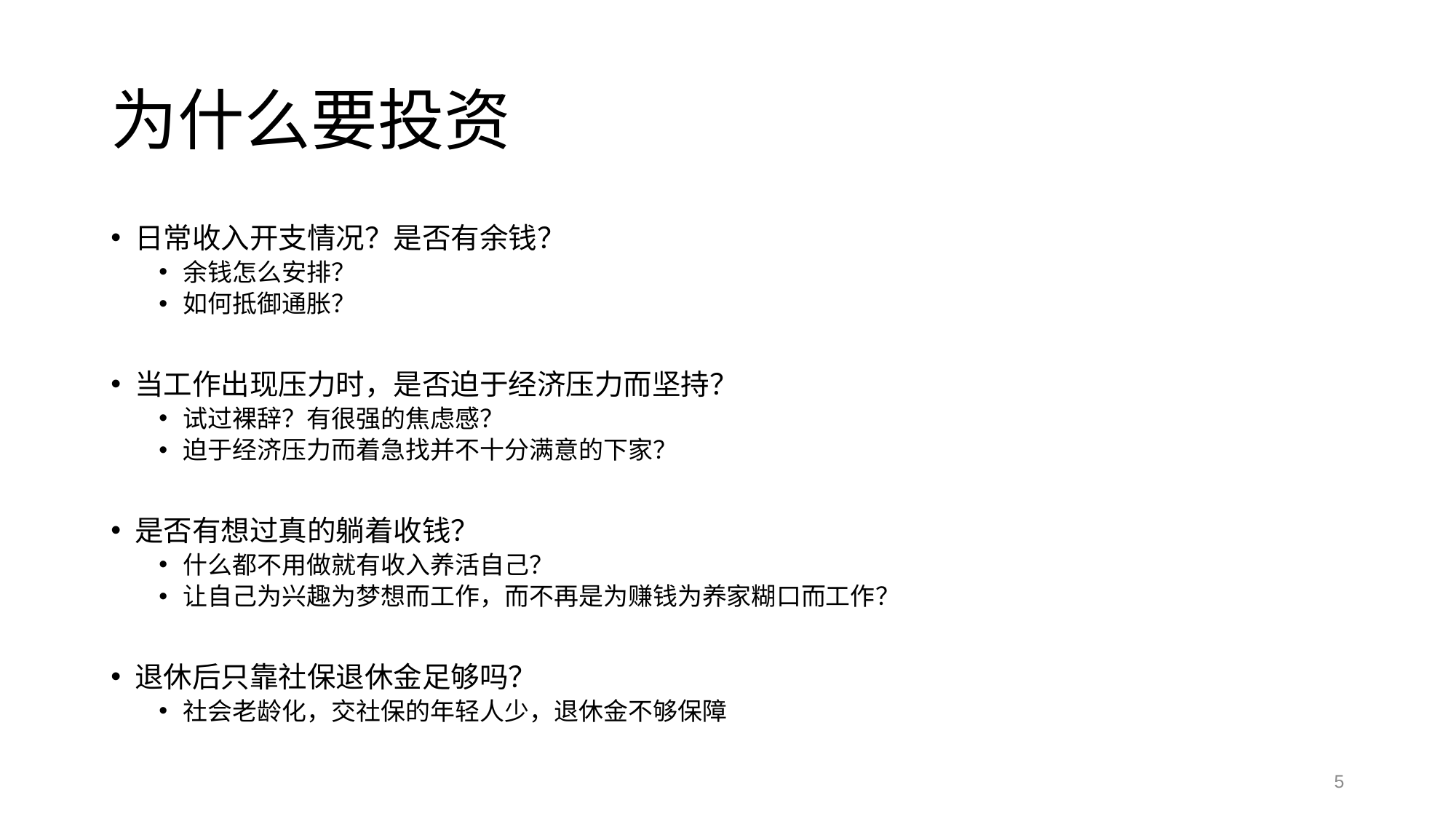

# 为什么要投资
日常收入开支情况？是否有余钱？
余钱怎么安排？
如何抵御通胀？

当工作出现压力时，是否迫于经济压力而坚持？
试过裸辞？有很强的焦虑感？
迫于经济压力而着急找并不十分满意的下家？

是否有想过真的躺着收钱？
什么都不用做就有收入养活自己？
让自己为兴趣为梦想而工作，而不再是为赚钱为养家糊口而工作？

退休后只靠社保退休金足够吗？
社会老龄化，交社保的年轻人少，退休金不够保障
5